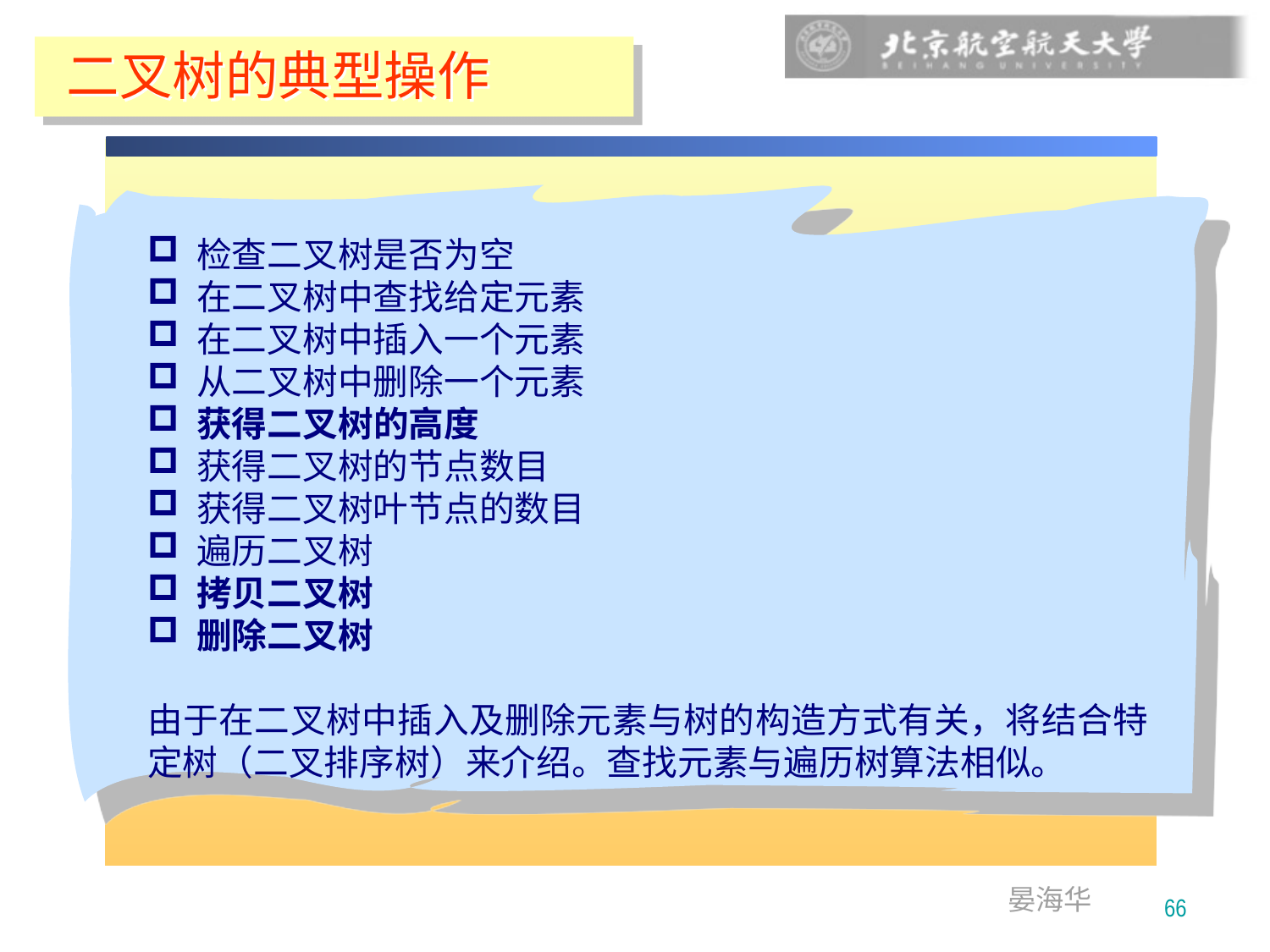

二叉树的典型操作

 检查二叉树是否为空
 在二叉树中查找给定元素
 在二叉树中插入一个元素
 从二叉树中删除一个元素
 获得二叉树的高度
 获得二叉树的节点数目
 获得二叉树叶节点的数目
 遍历二叉树
 拷贝二叉树
 删除二叉树

由于在二叉树中插入及删除元素与树的构造方式有关，将结合特定树（二叉排序树）来介绍。查找元素与遍历树算法相似。
66